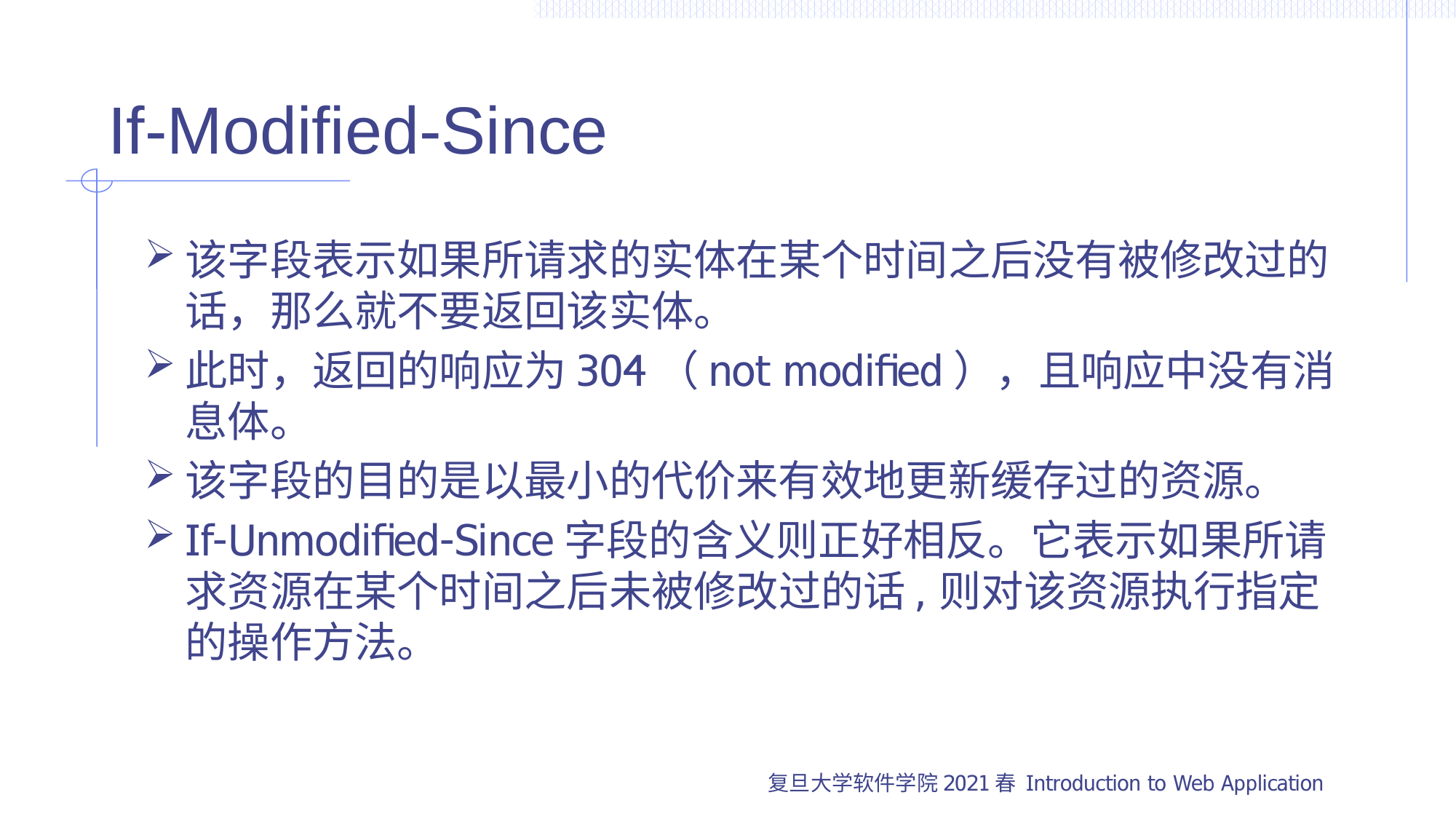

# If-Modified-Since
该字段表示如果所请求的实体在某个时间之后没有被修改过的话，那么就不要返回该实体。
此时，返回的响应为304（not modified），且响应中没有消息体。
该字段的目的是以最小的代价来有效地更新缓存过的资源。
If-Unmodified-Since字段的含义则正好相反。它表示如果所请求资源在某个时间之后未被修改过的话,则对该资源执行指定的操作方法。